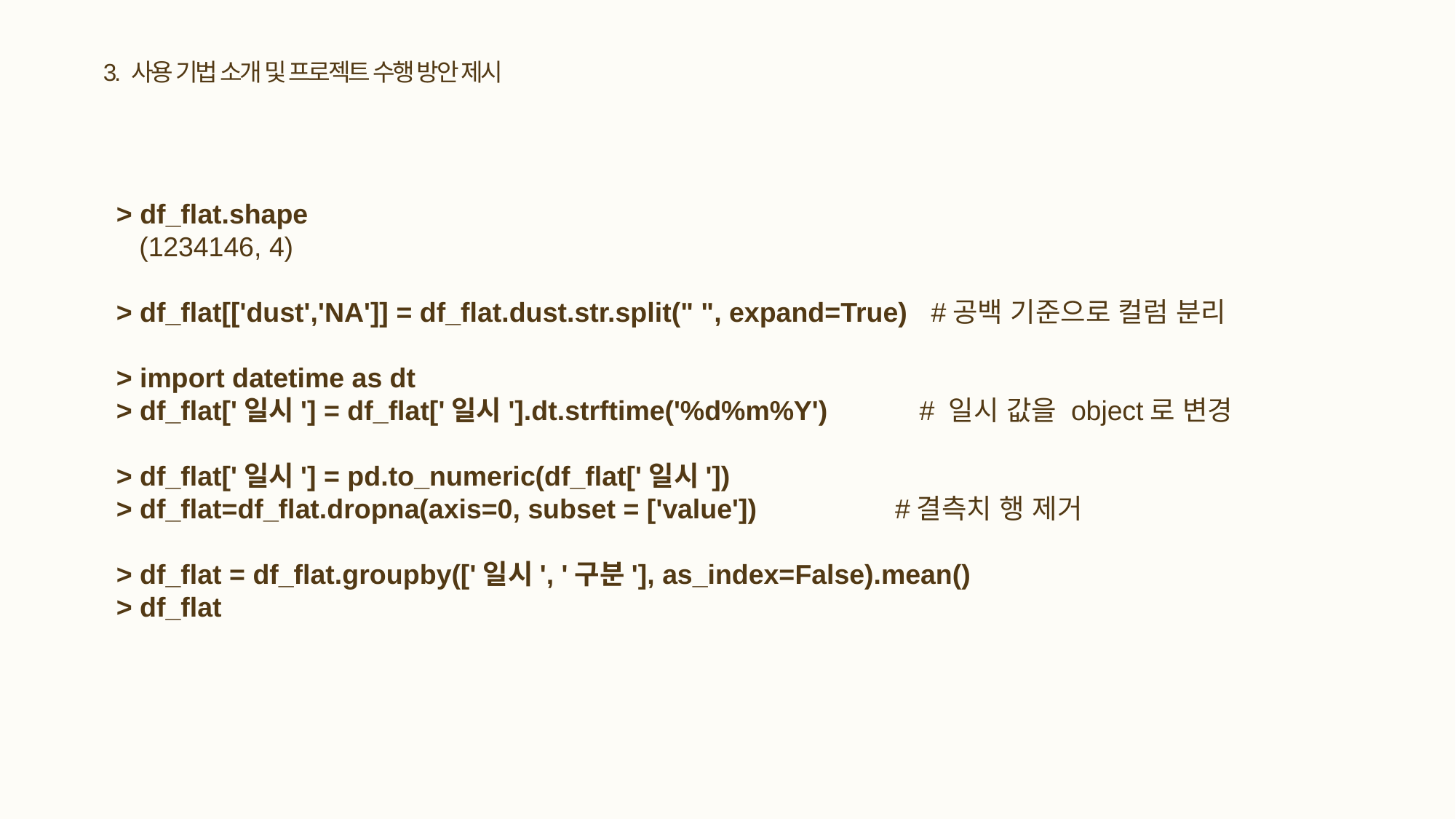

3. 사용 기법 소개 및 프로젝트 수행 방안 제시
> df_flat.shape
   (1234146, 4)

> df_flat[['dust','NA']] = df_flat.dust.str.split(" ", expand=True)   #공백 기준으로 컬럼 분리

> import datetime as dt
> df_flat['일시'] = df_flat['일시'].dt.strftime('%d%m%Y')            # 일시 값을 object로 변경

> df_flat['일시'] = pd.to_numeric(df_flat['일시'])
> df_flat=df_flat.dropna(axis=0, subset = ['value'])                  #결측치 행 제거

> df_flat = df_flat.groupby(['일시', '구분'], as_index=False).mean()
> df_flat